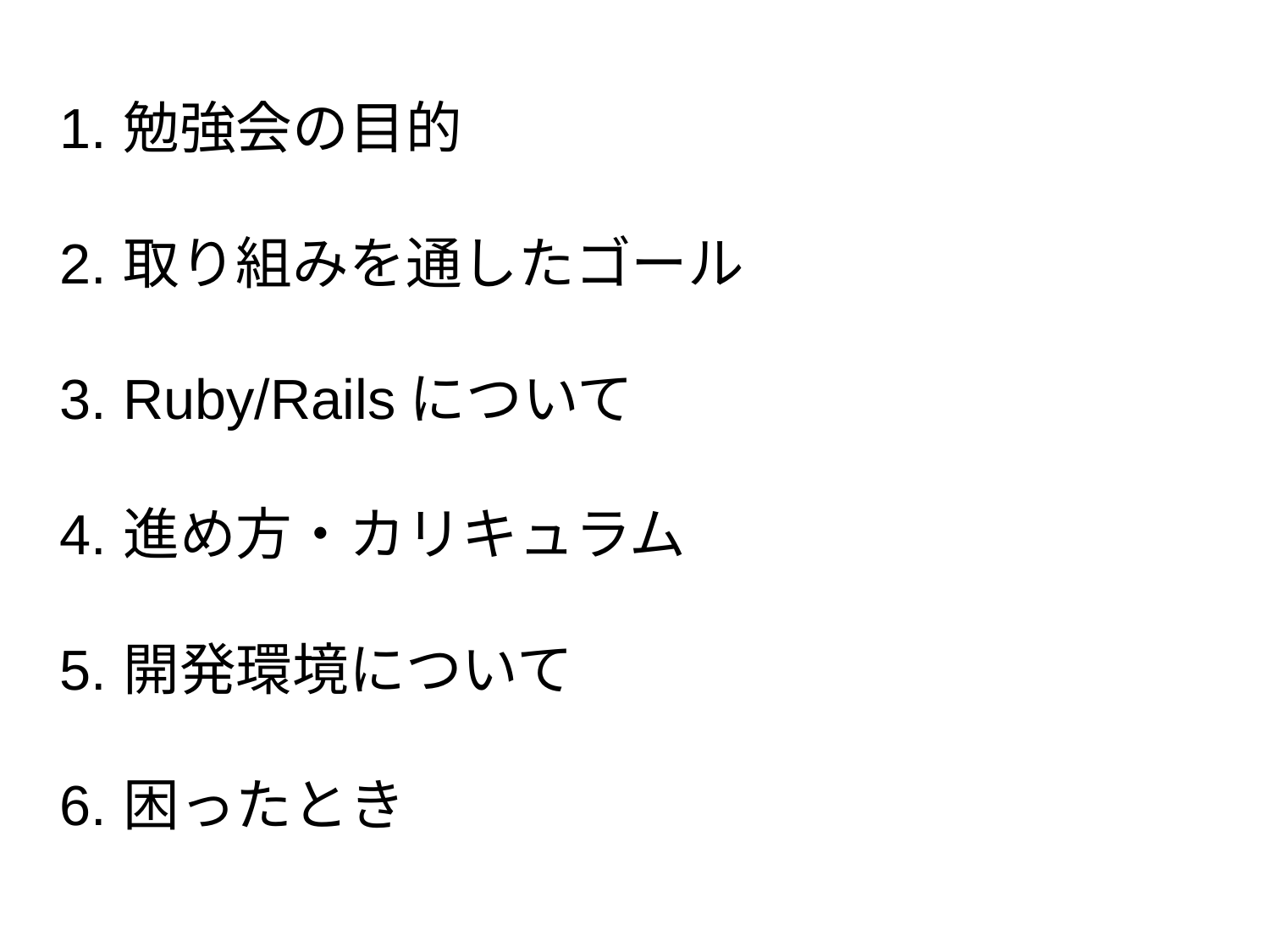

Index
勉強会の目的

取り組みを通したゴール

Ruby/Railsについて
進め方・カリキュラム

開発環境について

困ったとき